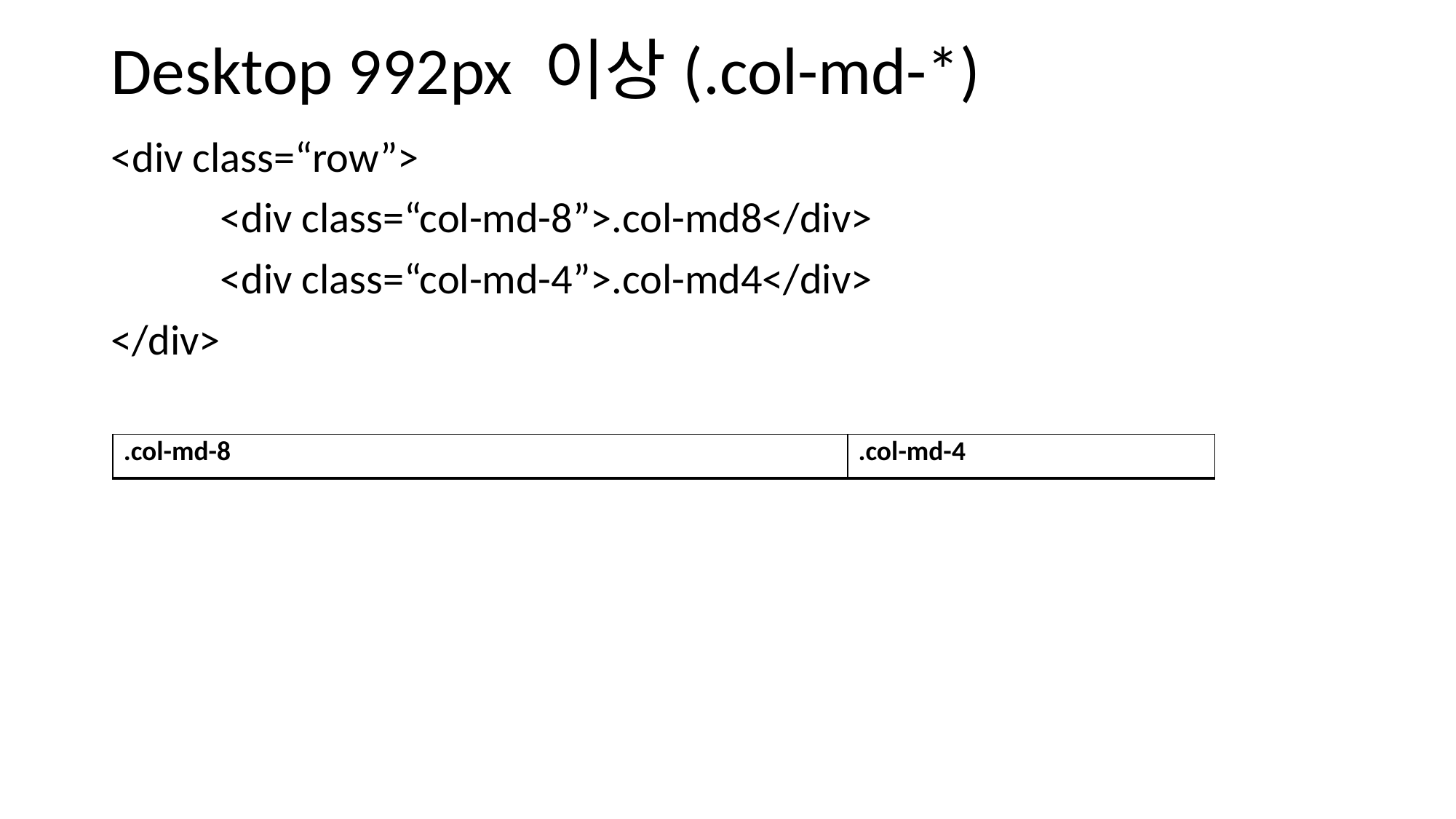

Desktop 992px 이상(.col-md-*)
<div class=“row”>
	<div class=“col-md-8”>.col-md8</div>
	<div class=“col-md-4”>.col-md4</div>
</div>

| .col-md-8 | .col-md-4 |
| --- | --- |